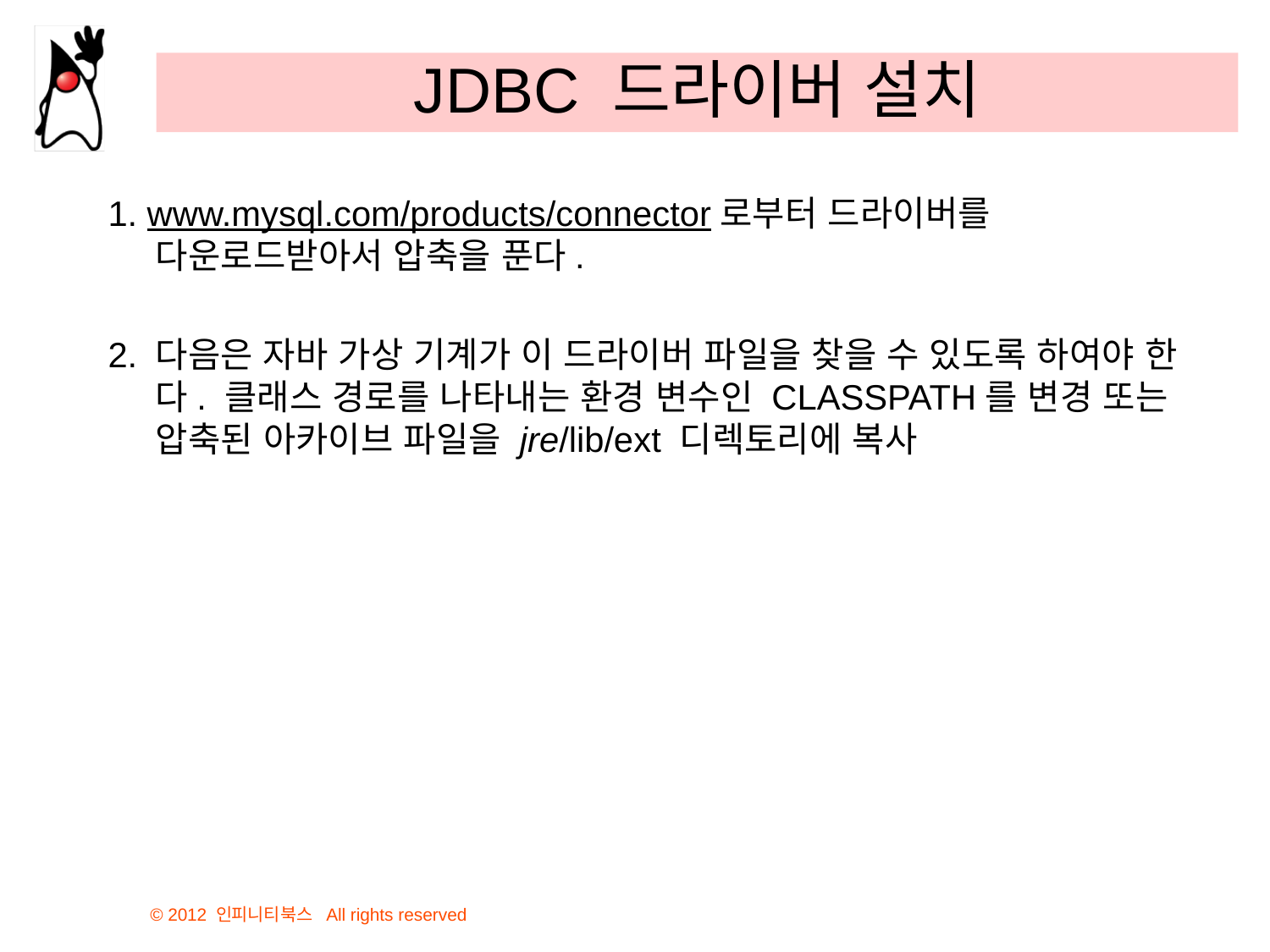

# JDBC 드라이버 설치
1. www.mysql.com/products/connector로부터 드라이버를 다운로드받아서 압축을 푼다.

2. 다음은 자바 가상 기계가 이 드라이버 파일을 찾을 수 있도록 하여야 한다. 클래스 경로를 나타내는 환경 변수인 CLASSPATH를 변경 또는 압축된 아카이브 파일을 jre/lib/ext 디렉토리에 복사